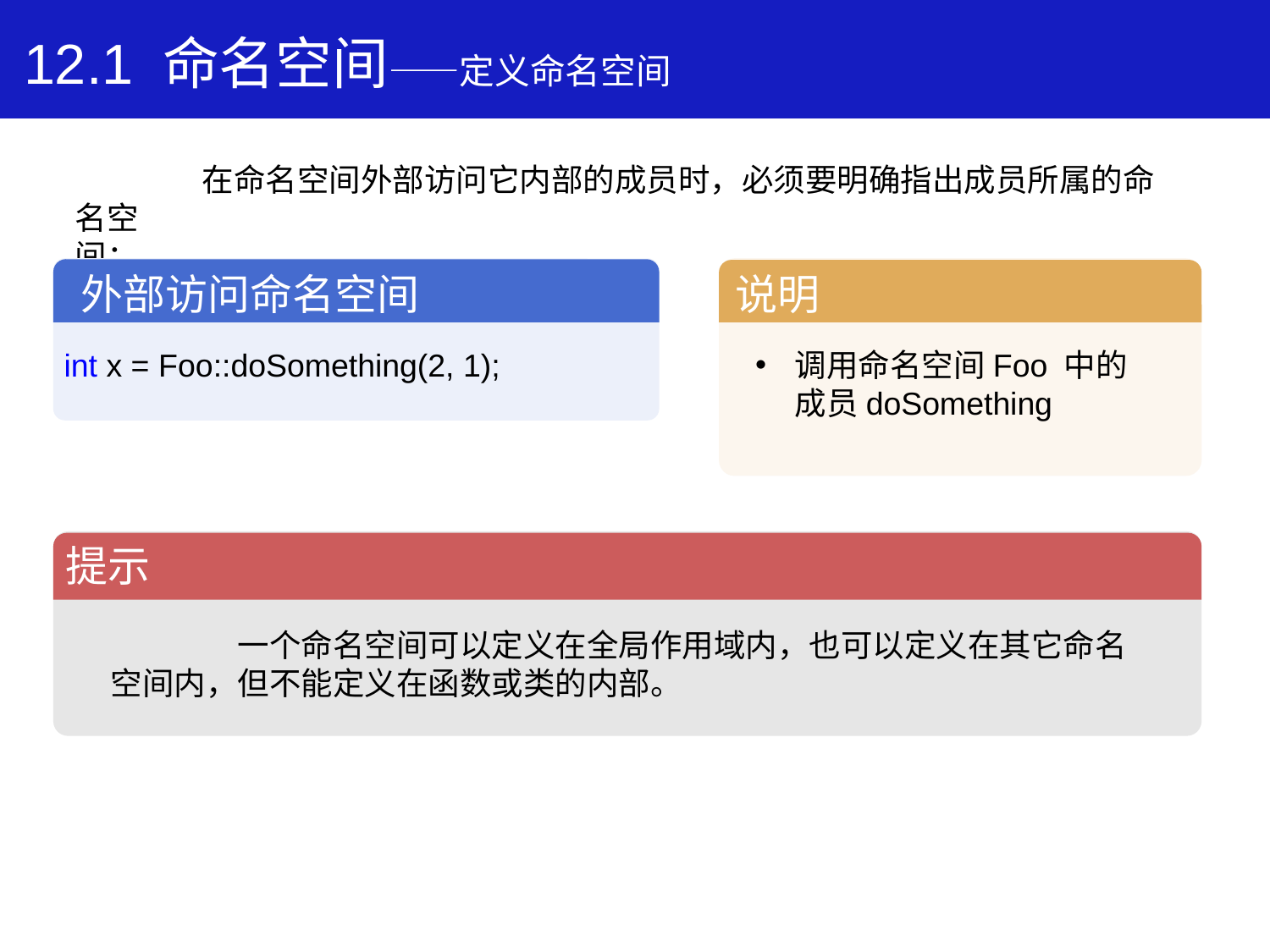

12.1 命名空间——定义命名空间
	在命名空间外部访问它内部的成员时，必须要明确指出成员所属的命名空
间：

说明

外部访问命名空间
int x = Foo::doSomething(2, 1);
调用命名空间Foo 中的成员doSomething

提示
	一个命名空间可以定义在全局作用域内，也可以定义在其它命名空间内，但不能定义在函数或类的内部。
8